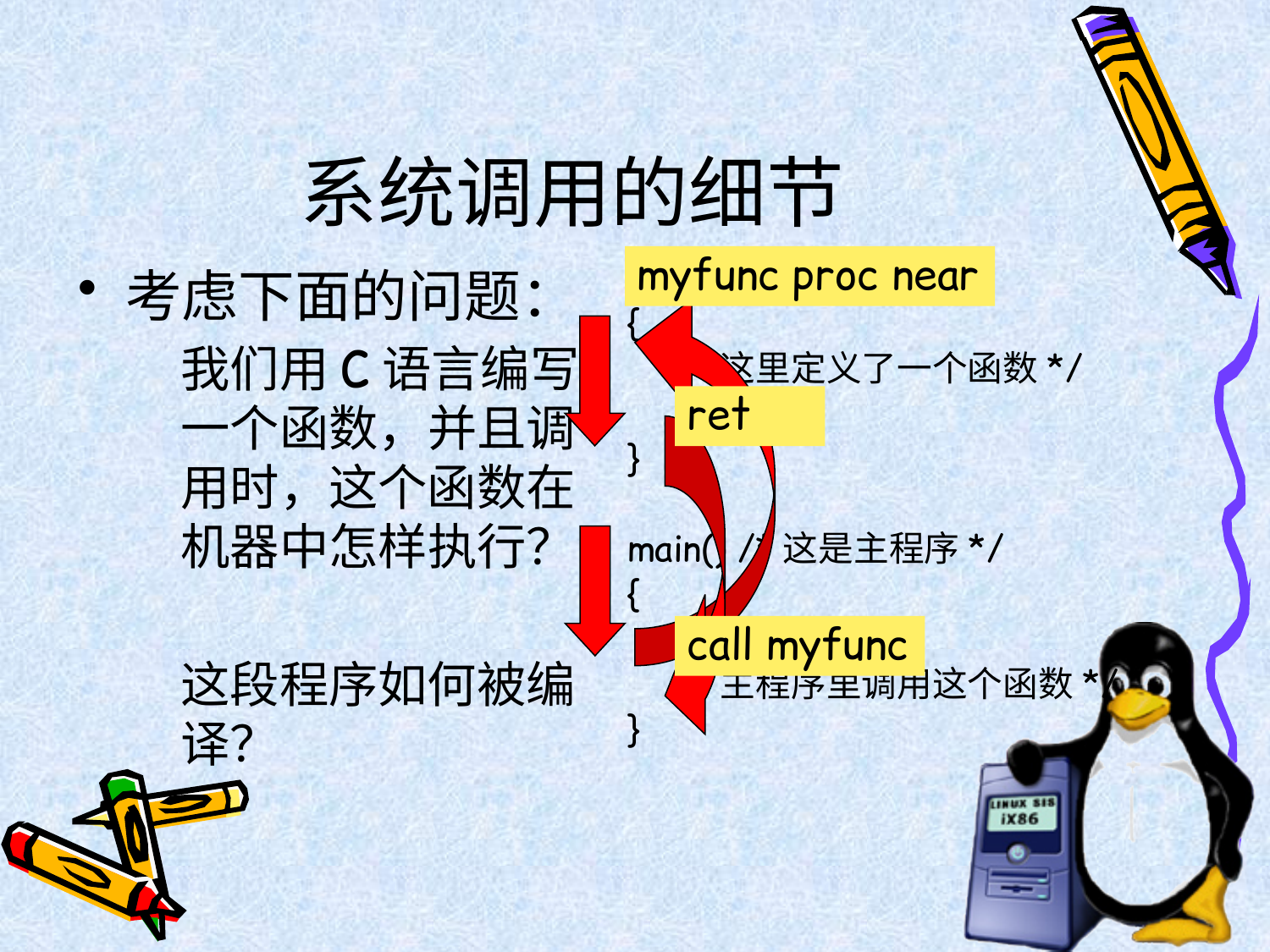

# 系统调用的细节
myfunc proc near
考虑下面的问题：
	我们用C语言编写一个函数，并且调用时，这个函数在机器中怎样执行？

	这段程序如何被编译？
int myfunc()
{
	/*这里定义了一个函数*/
	return 0;
}

main() /*这是主程序*/
{
	myfunc();
	/*主程序里调用这个函数*/
}

ret

call myfunc